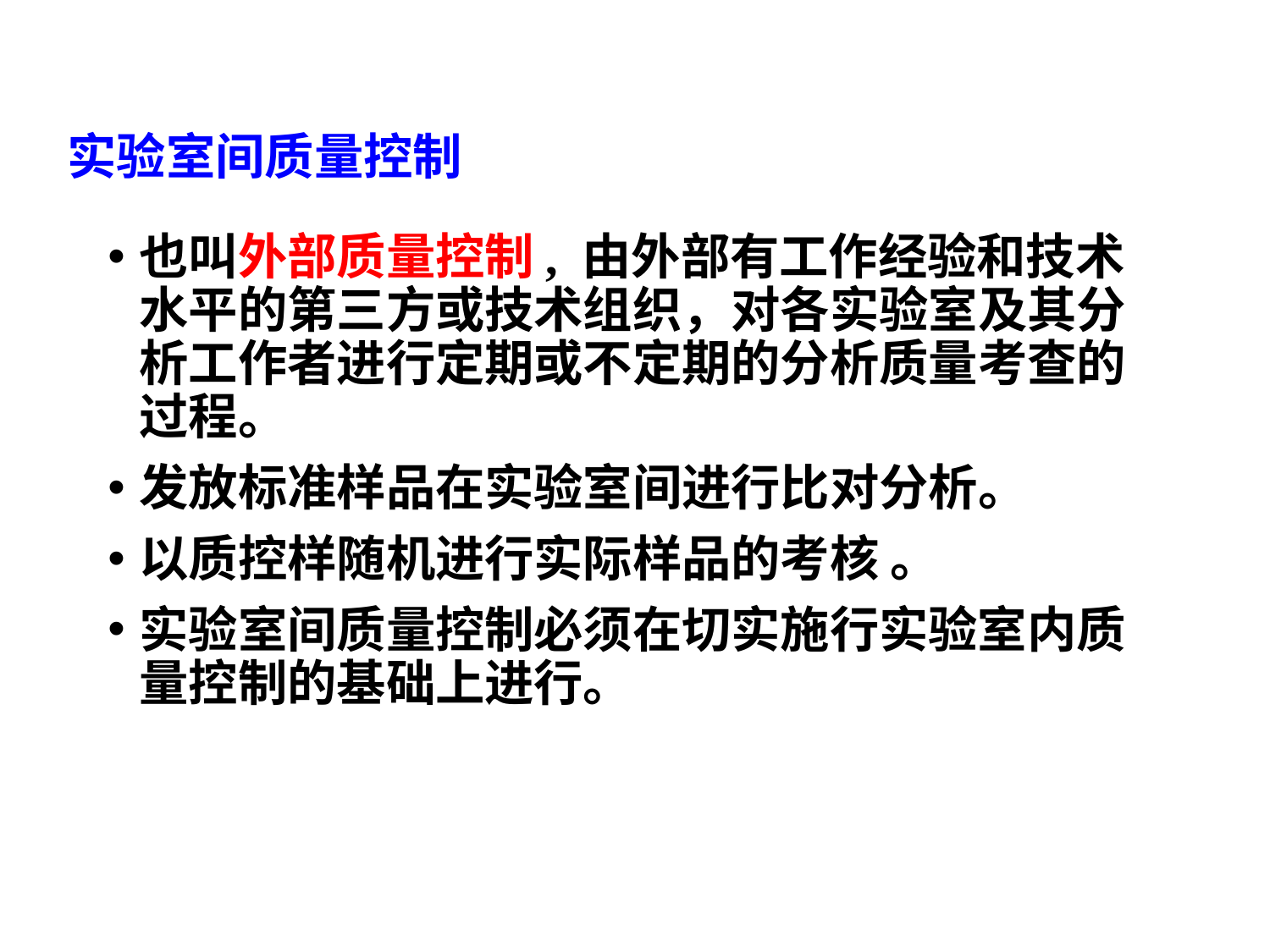

# 实验室间质量控制
也叫外部质量控制, 由外部有工作经验和技术水平的第三方或技术组织，对各实验室及其分析工作者进行定期或不定期的分析质量考查的过程。
发放标准样品在实验室间进行比对分析。
以质控样随机进行实际样品的考核 。
实验室间质量控制必须在切实施行实验室内质量控制的基础上进行。